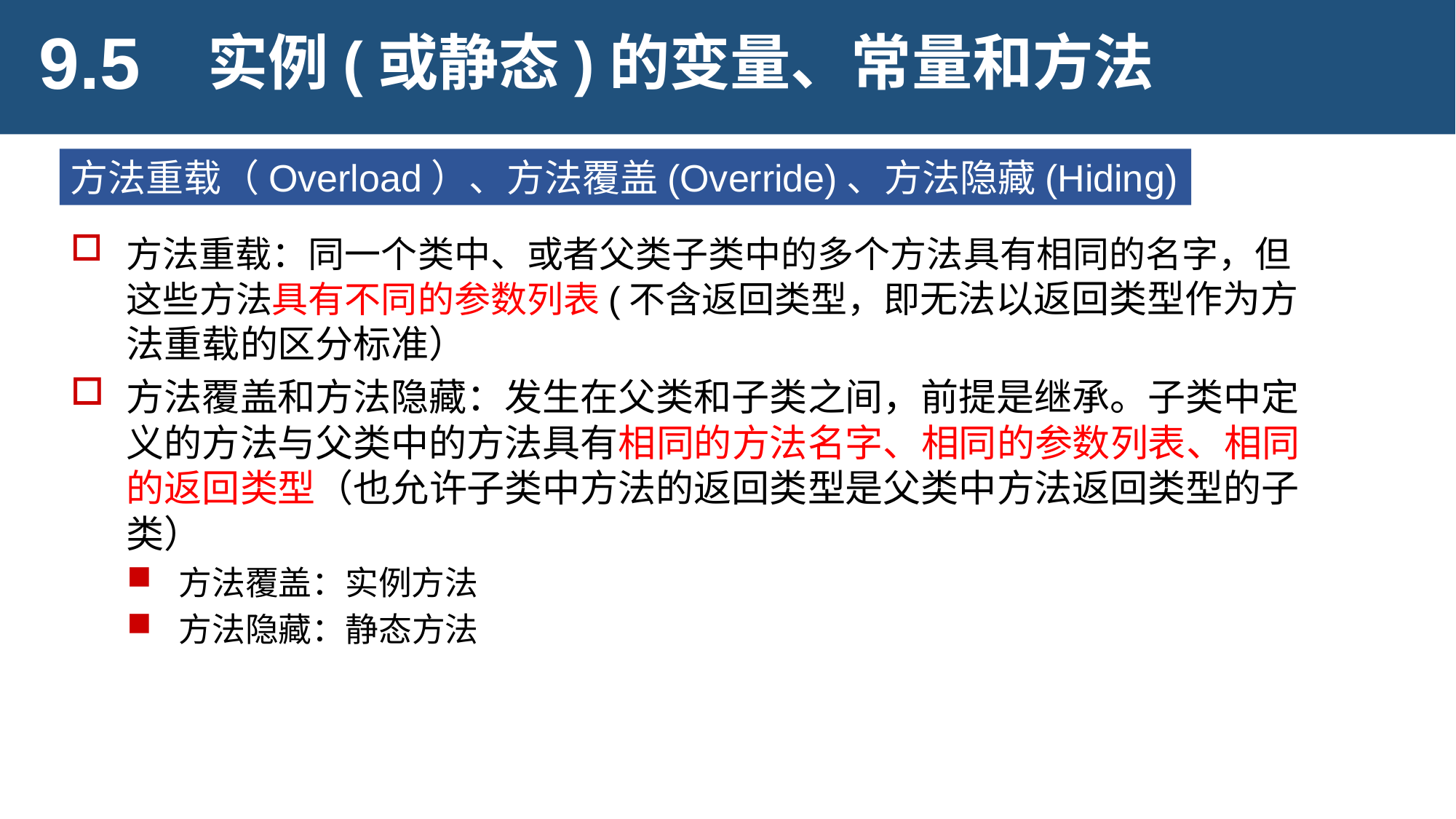

9.5
实例(或静态)的变量、常量和方法
方法重载（Overload）、方法覆盖(Override)、方法隐藏(Hiding)
方法重载：同一个类中、或者父类子类中的多个方法具有相同的名字，但这些方法具有不同的参数列表(不含返回类型，即无法以返回类型作为方法重载的区分标准）
方法覆盖和方法隐藏：发生在父类和子类之间，前提是继承。子类中定义的方法与父类中的方法具有相同的方法名字、相同的参数列表、相同的返回类型（也允许子类中方法的返回类型是父类中方法返回类型的子类）
方法覆盖：实例方法
方法隐藏：静态方法